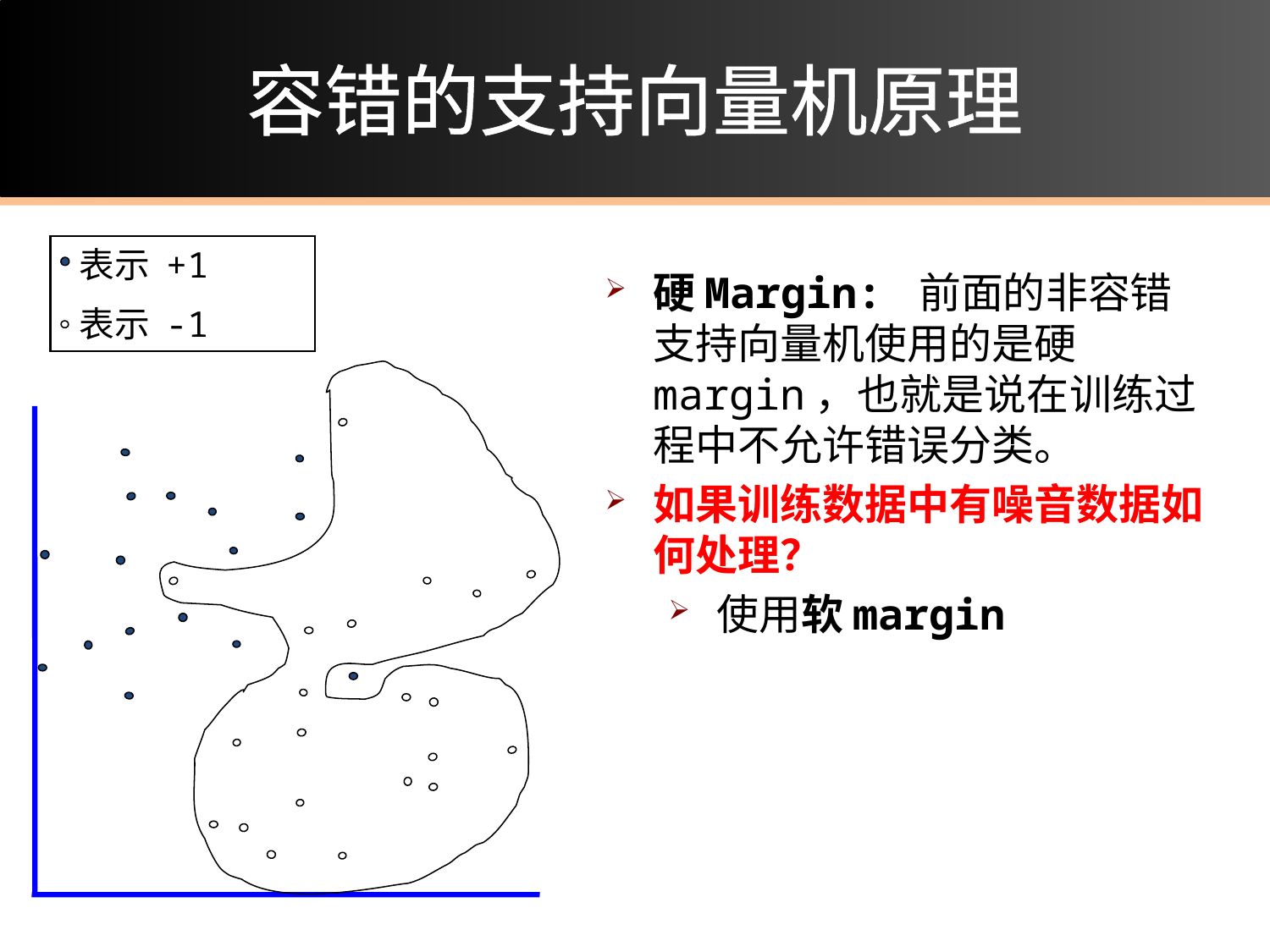

# 容错的支持向量机原理
 表示 +1
 表示 -1

硬Margin: 前面的非容错支持向量机使用的是硬margin，也就是说在训练过程中不允许错误分类。
如果训练数据中有噪音数据如何处理？
使用软margin